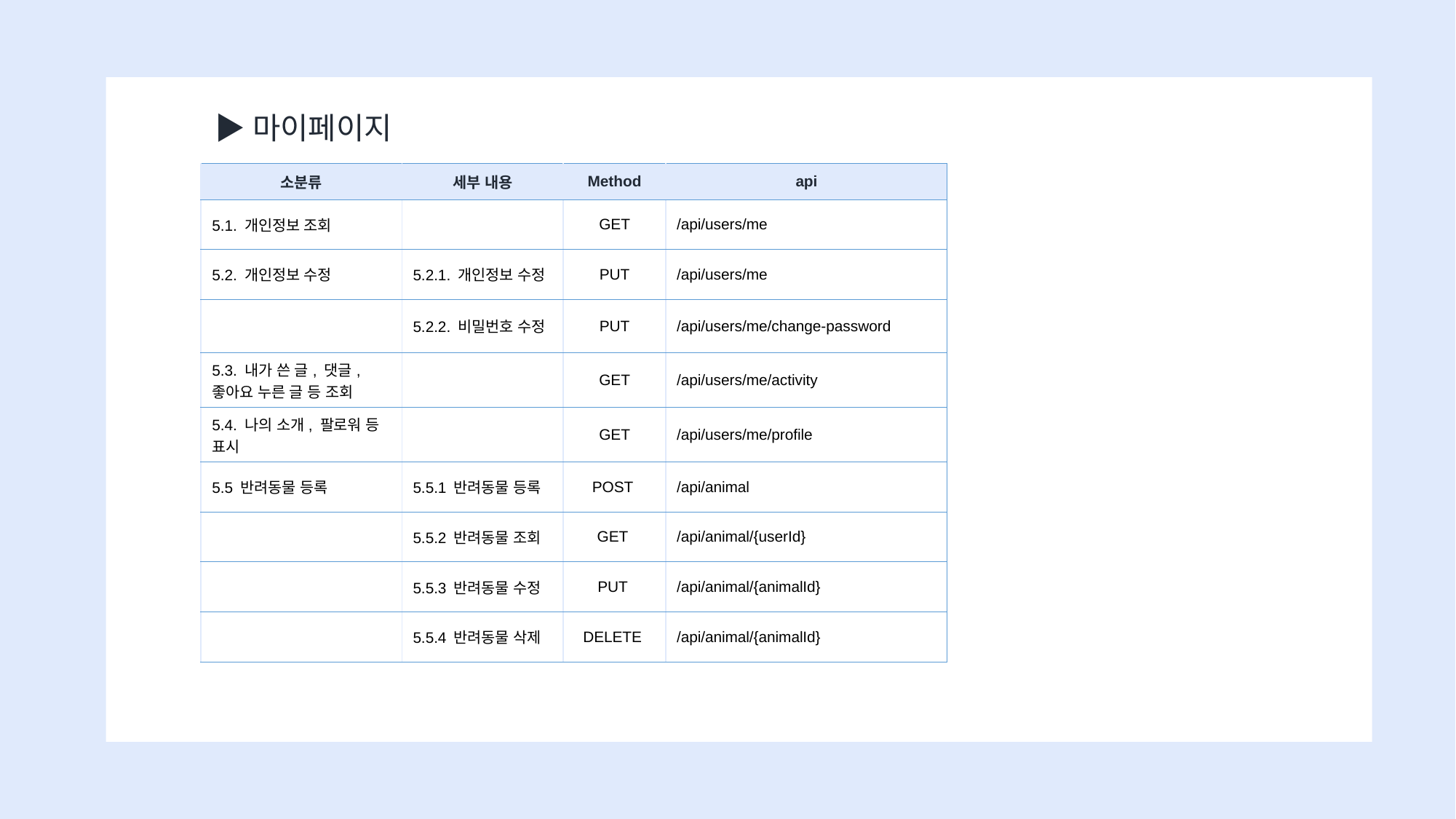

▶마이페이지
| 소분류 | 세부 내용 | Method | api |
| --- | --- | --- | --- |
| 5.1. 개인정보 조회 |  | GET | /api/users/me |
| 5.2. 개인정보 수정 | 5.2.1. 개인정보 수정 | PUT | /api/users/me |
|  | 5.2.2. 비밀번호 수정 | PUT | /api/users/me/change-password |
| 5.3. 내가 쓴 글, 댓글, 좋아요 누른 글 등 조회 |  | GET | /api/users/me/activity |
| 5.4. 나의 소개, 팔로워 등 표시 |  | GET | /api/users/me/profile |
| 5.5 반려동물 등록 | 5.5.1 반려동물 등록 | POST | /api/animal |
|  | 5.5.2 반려동물 조회 | GET | /api/animal/{userId} |
|  | 5.5.3 반려동물 수정 | PUT | /api/animal/{animalId} |
|  | 5.5.4 반려동물 삭제 | DELETE | /api/animal/{animalId} |